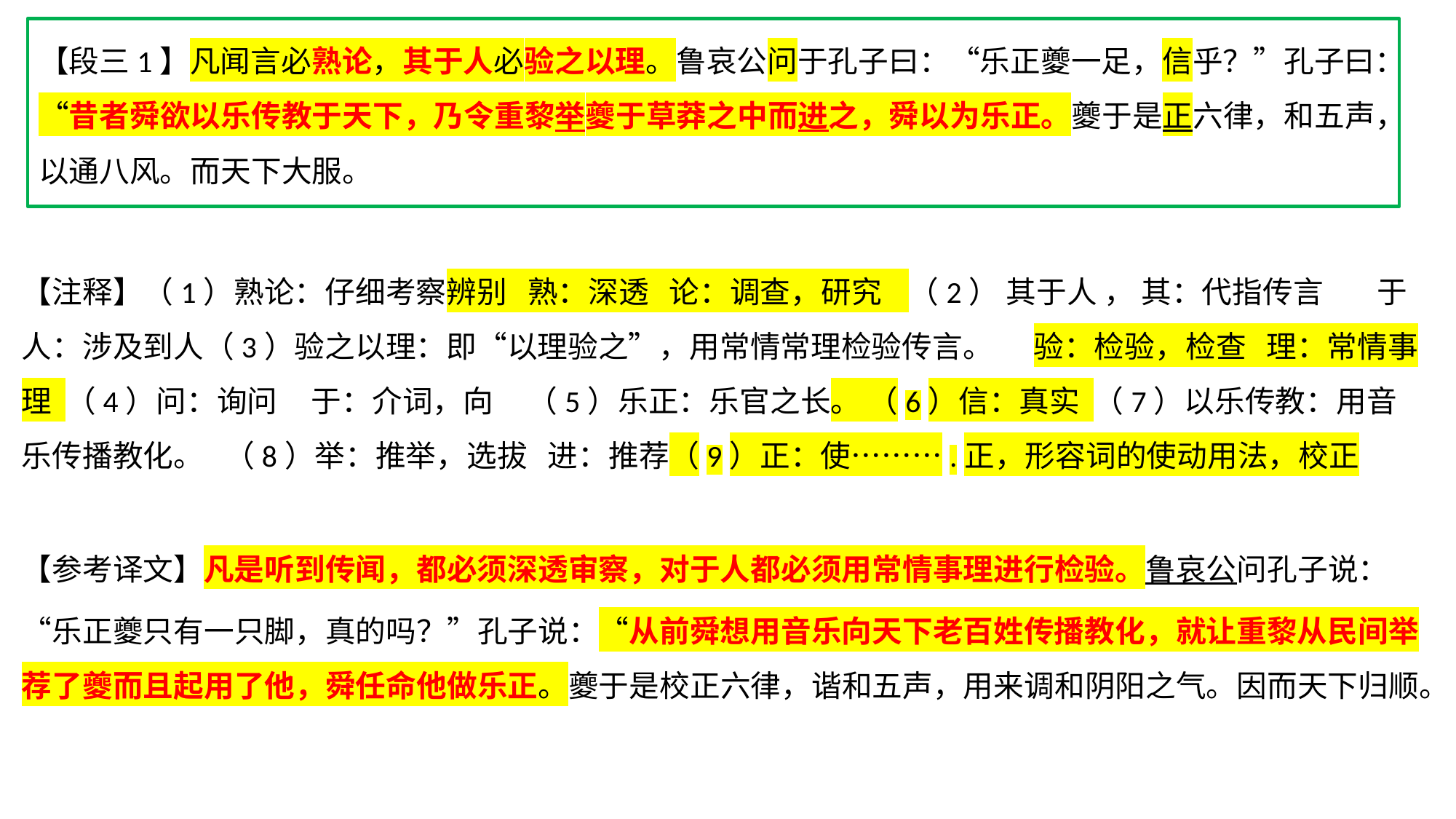

【段三1】凡闻言必熟论，其于人必验之以理。鲁哀公问于孔子曰：“乐正夔一足，信乎？”孔子曰：“昔者舜欲以乐传教于天下，乃令重黎举夔于草莽之中而进之，舜以为乐正。夔于是正六律，和五声，以通八风。而天下大服。
【注释】（1）熟论：仔细考察辨别   熟：深透   论：调查，研究    （2） 其于人 ， 其：代指传言        于人：涉及到人（3）验之以理：即“以理验之”，用常情常理检验传言。      验：检验，检查   理：常情事理  （4）问：询问     于：介词，向     （5）乐正：乐官之长。 （6）信：真实  （7）以乐传教：用音乐传播教化。   （8）举：推举，选拔   进：推荐（9）正：使……….正，形容词的使动用法，校正

【参考译文】凡是听到传闻，都必须深透审察，对于人都必须用常情事理进行检验。鲁哀公问孔子说：“乐正夔只有一只脚，真的吗？”孔子说：“从前舜想用音乐向天下老百姓传播教化，就让重黎从民间举荐了夔而且起用了他，舜任命他做乐正。夔于是校正六律，谐和五声，用来调和阴阳之气。因而天下归顺。